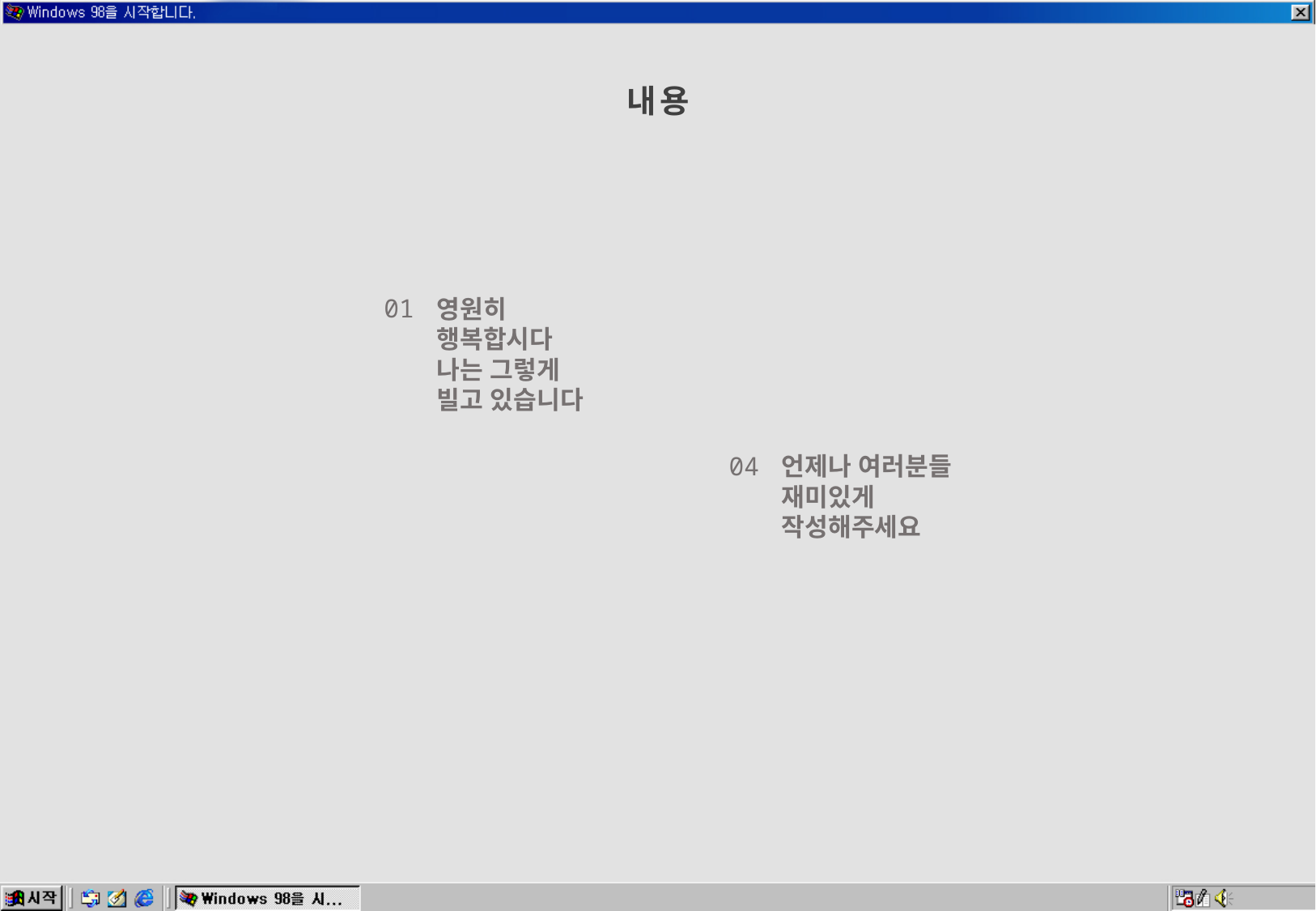

내 용
01
영원히
행복합시다
나는 그렇게
빌고 있습니다
04
언제나 여러분들
재미있게
작성해주세요